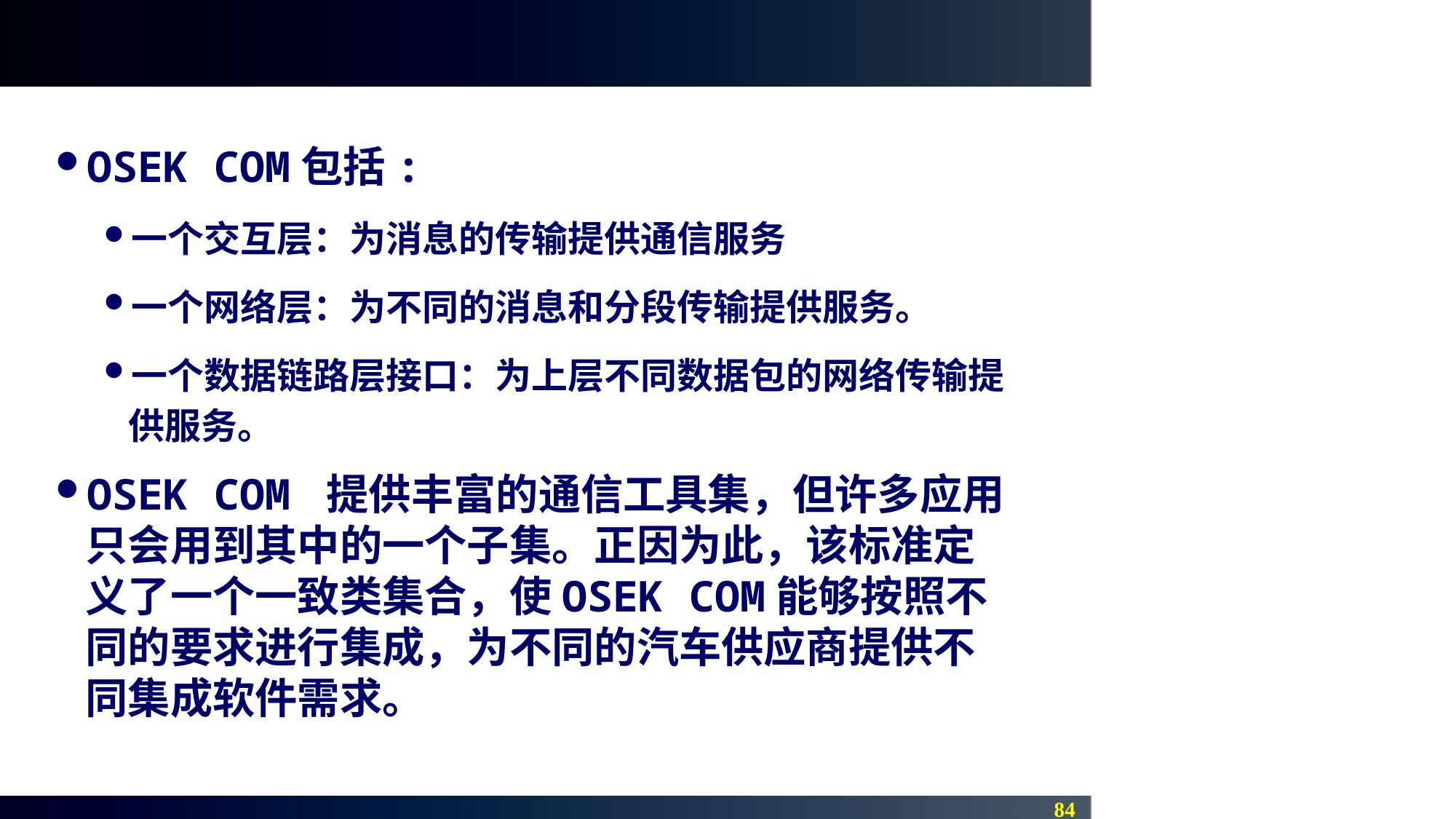

OSEK COM包括:
一个交互层：为消息的传输提供通信服务
一个网络层：为不同的消息和分段传输提供服务。
一个数据链路层接口：为上层不同数据包的网络传输提供服务。
OSEK COM 提供丰富的通信工具集，但许多应用只会用到其中的一个子集。正因为此，该标准定义了一个一致类集合，使OSEK COM能够按照不同的要求进行集成，为不同的汽车供应商提供不同集成软件需求。